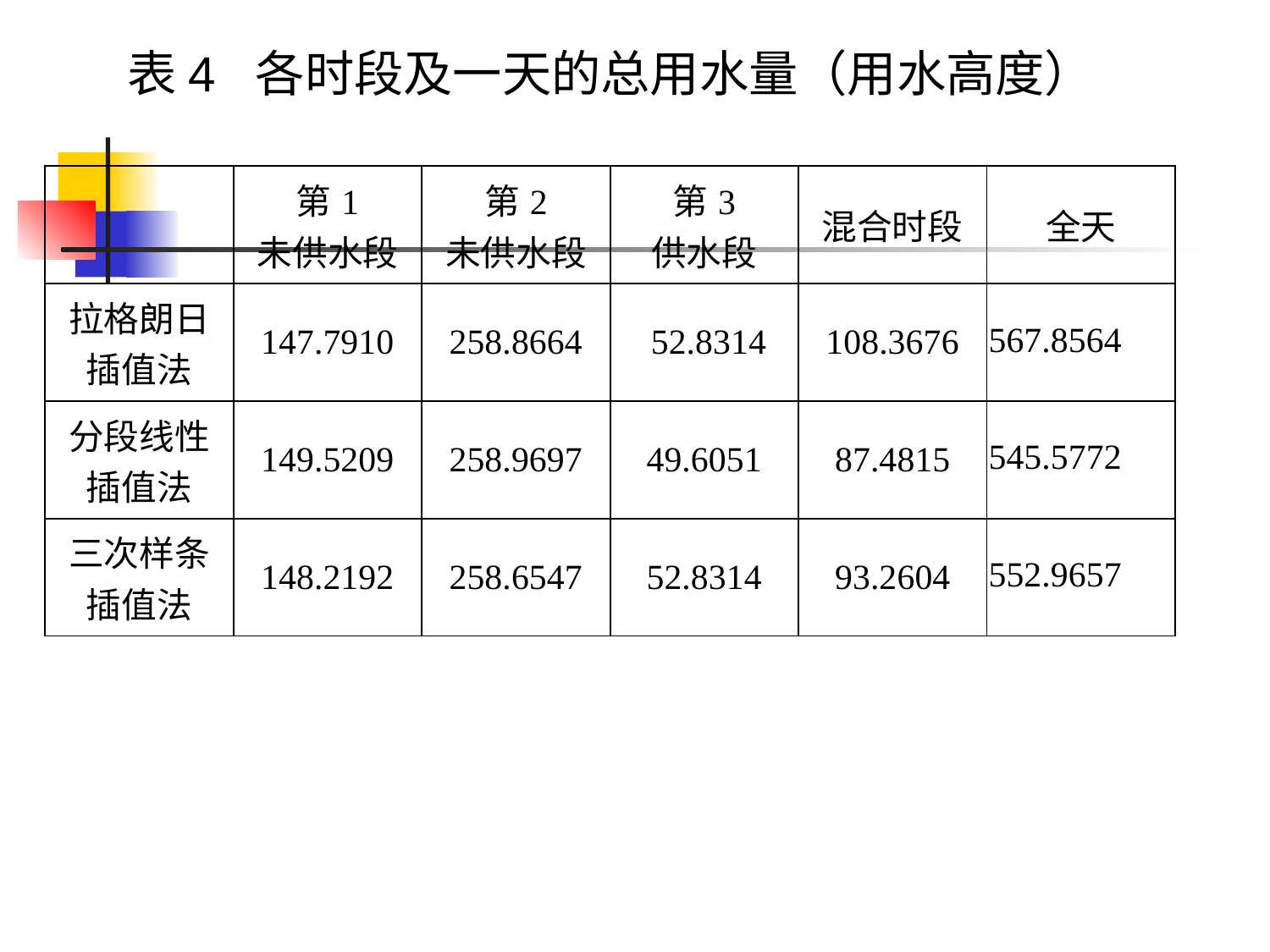

表4  各时段及一天的总用水量（用水高度）
|  | 第1 未供水段 | 第2 未供水段 | 第3 供水段 | 混合时段 | 全天 |
| --- | --- | --- | --- | --- | --- |
| 拉格朗日插值法 | 147.7910 | 258.8664 | 52.8314 | 108.3676 | 567.8564 |
| 分段线性插值法 | 149.5209 | 258.9697 | 49.6051 | 87.4815 | 545.5772 |
| 三次样条插值法 | 148.2192 | 258.6547 | 52.8314 | 93.2604 | 552.9657 |